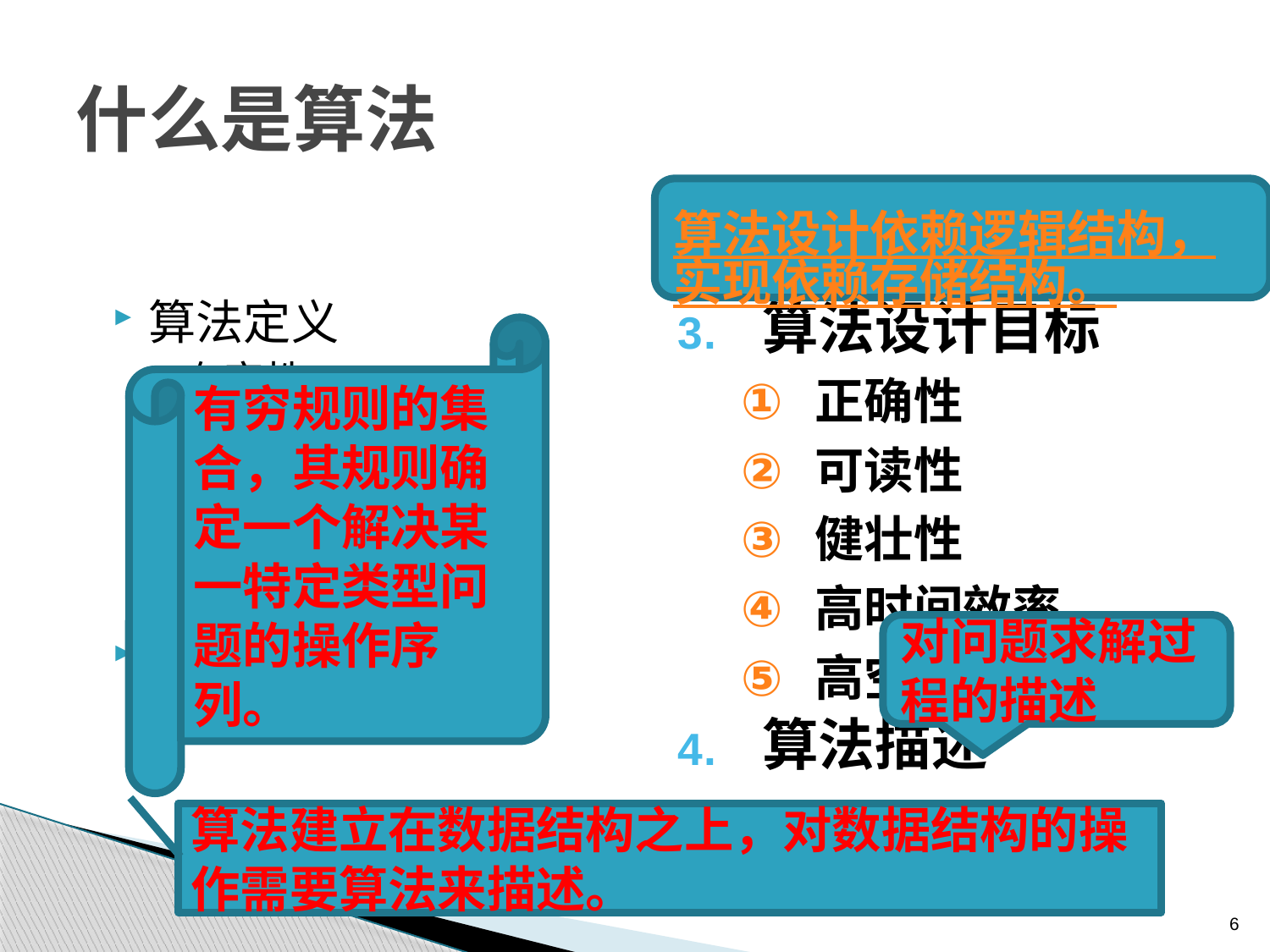

# 什么是算法
算法设计依赖逻辑结构，实现依赖存储结构。
算法定义
有穷性
确定性
输入
输出
可行性
算法与数据结构
算法设计目标
正确性
可读性
健壮性
高时间效率
高空间效率
算法描述
有穷规则的集合，其规则确定一个解决某一特定类型问题的操作序列。
对问题求解过程的描述
算法建立在数据结构之上，对数据结构的操作需要算法来描述。
6